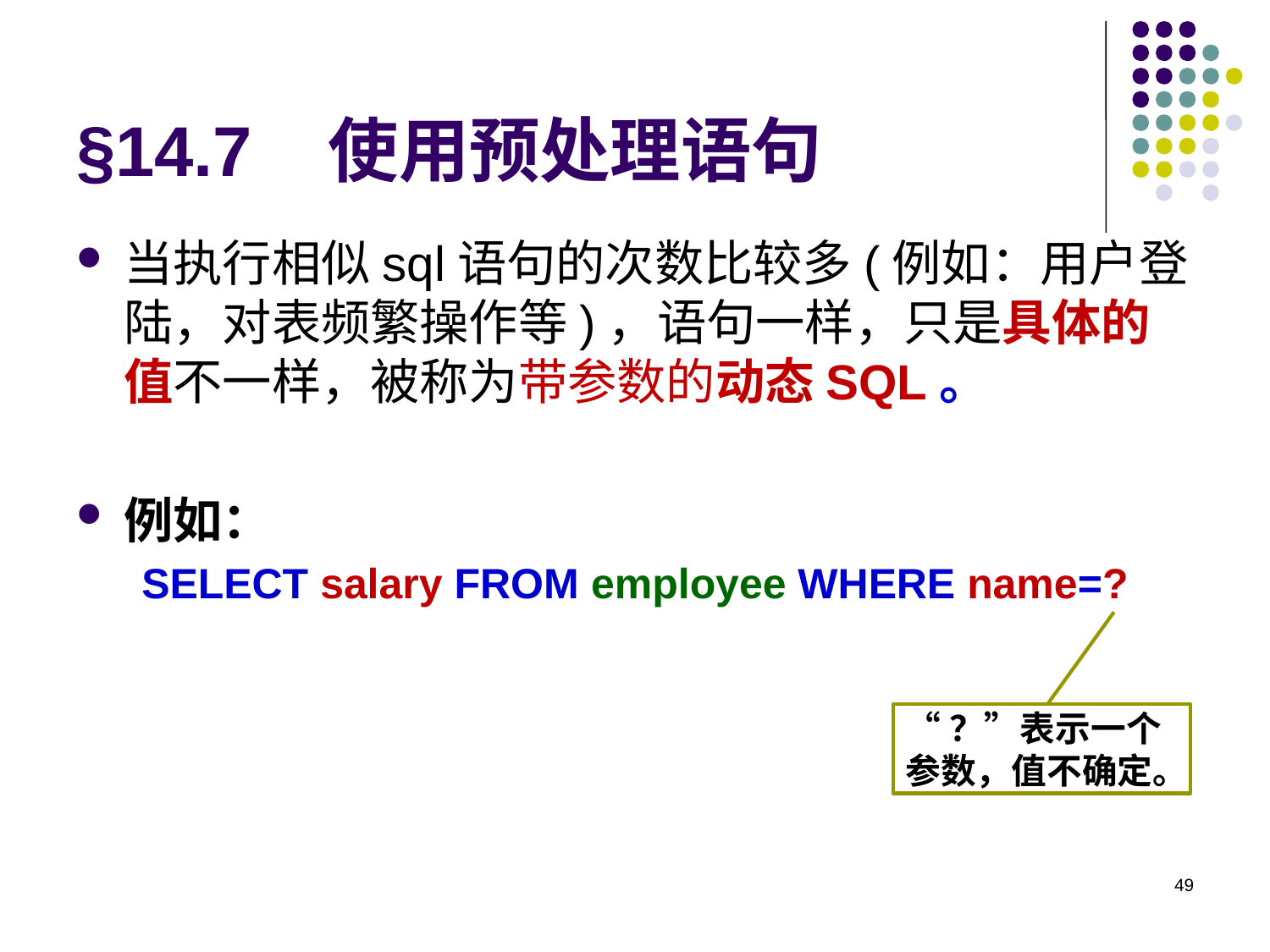

# §14.7   使用预处理语句
当执行相似sql语句的次数比较多(例如：用户登陆，对表频繁操作等)，语句一样，只是具体的值不一样，被称为带参数的动态SQL。

例如：
SELECT salary FROM employee WHERE name=?

“？”表示一个参数，值不确定。
49